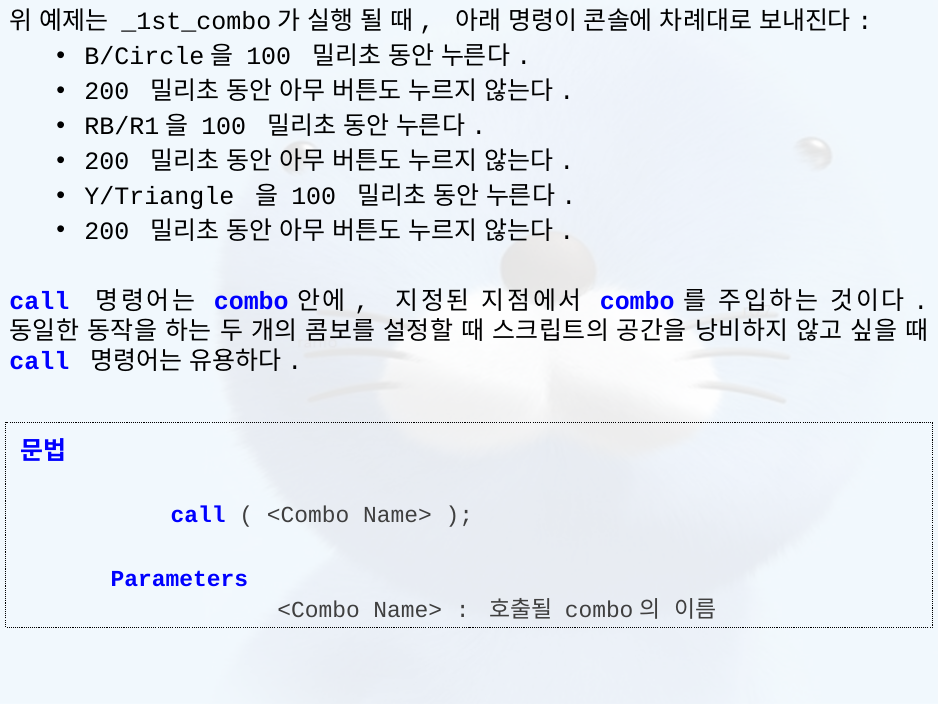

위 예제는 _1st_combo가 실행 될 때, 아래 명령이 콘솔에 차례대로 보내진다:
B/Circle을 100 밀리초 동안 누른다.
200 밀리초 동안 아무 버튼도 누르지 않는다.
RB/R1을 100 밀리초 동안 누른다.
200 밀리초 동안 아무 버튼도 누르지 않는다.
Y/Triangle 을 100 밀리초 동안 누른다.
200 밀리초 동안 아무 버튼도 누르지 않는다.

call 명령어는 combo안에, 지정된 지점에서 combo를 주입하는 것이다. 동일한 동작을 하는 두 개의 콤보를 설정할 때 스크립트의 공간을 낭비하지 않고 싶을 때 call 명령어는 유용하다.

문법

	call ( <Combo Name> );

Parameters
<Combo Name> : 호출될 combo의 이름